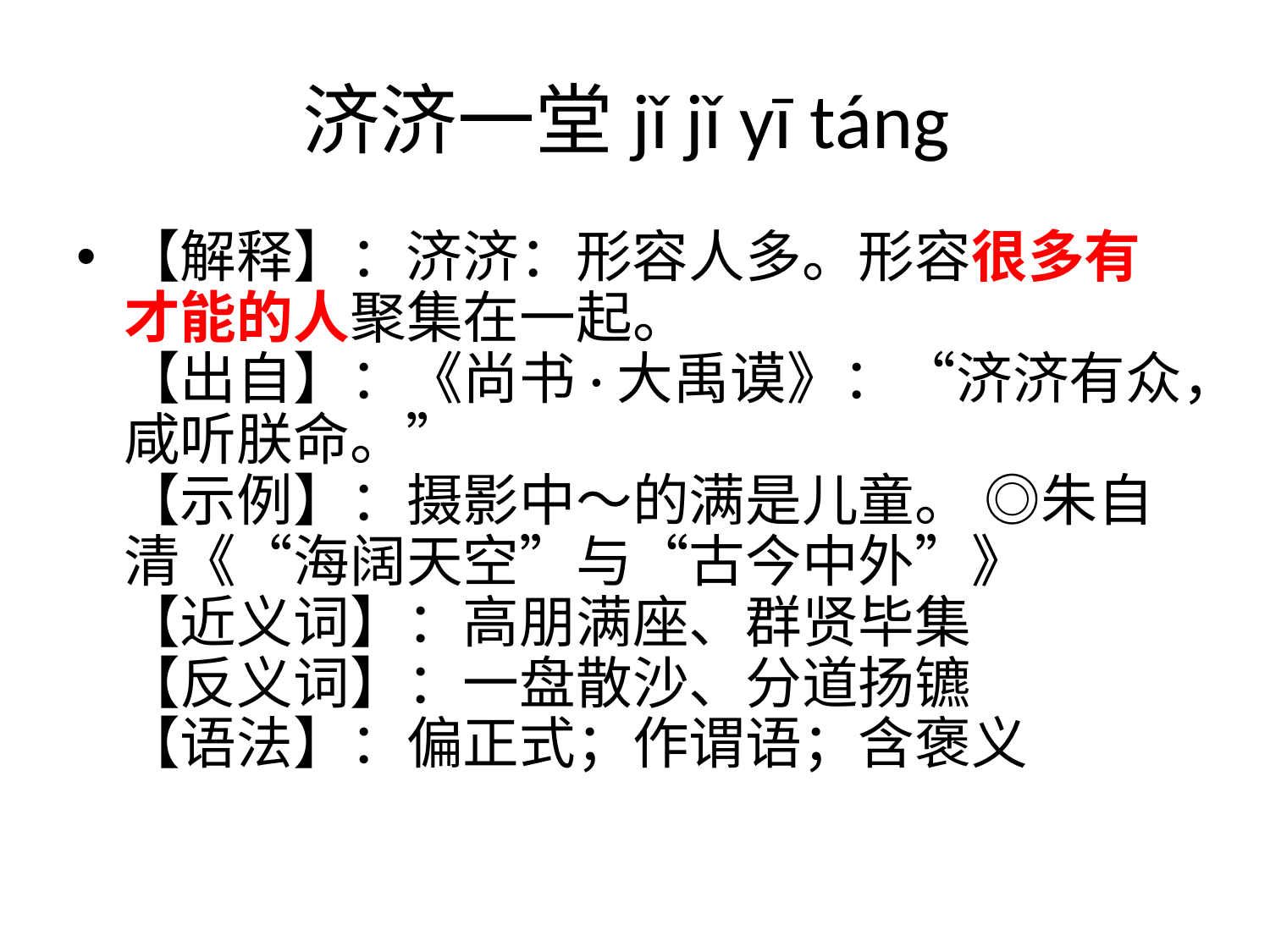

# 济济一堂jǐ jǐ yī táng
【解释】：济济：形容人多。形容很多有才能的人聚集在一起。
【出自】：《尚书·大禹谟》：“济济有众，咸听朕命。”
【示例】：摄影中～的满是儿童。 ◎朱自清《“海阔天空”与“古今中外”》
【近义词】：高朋满座、群贤毕集
【反义词】：一盘散沙、分道扬镳
【语法】：偏正式；作谓语；含褒义